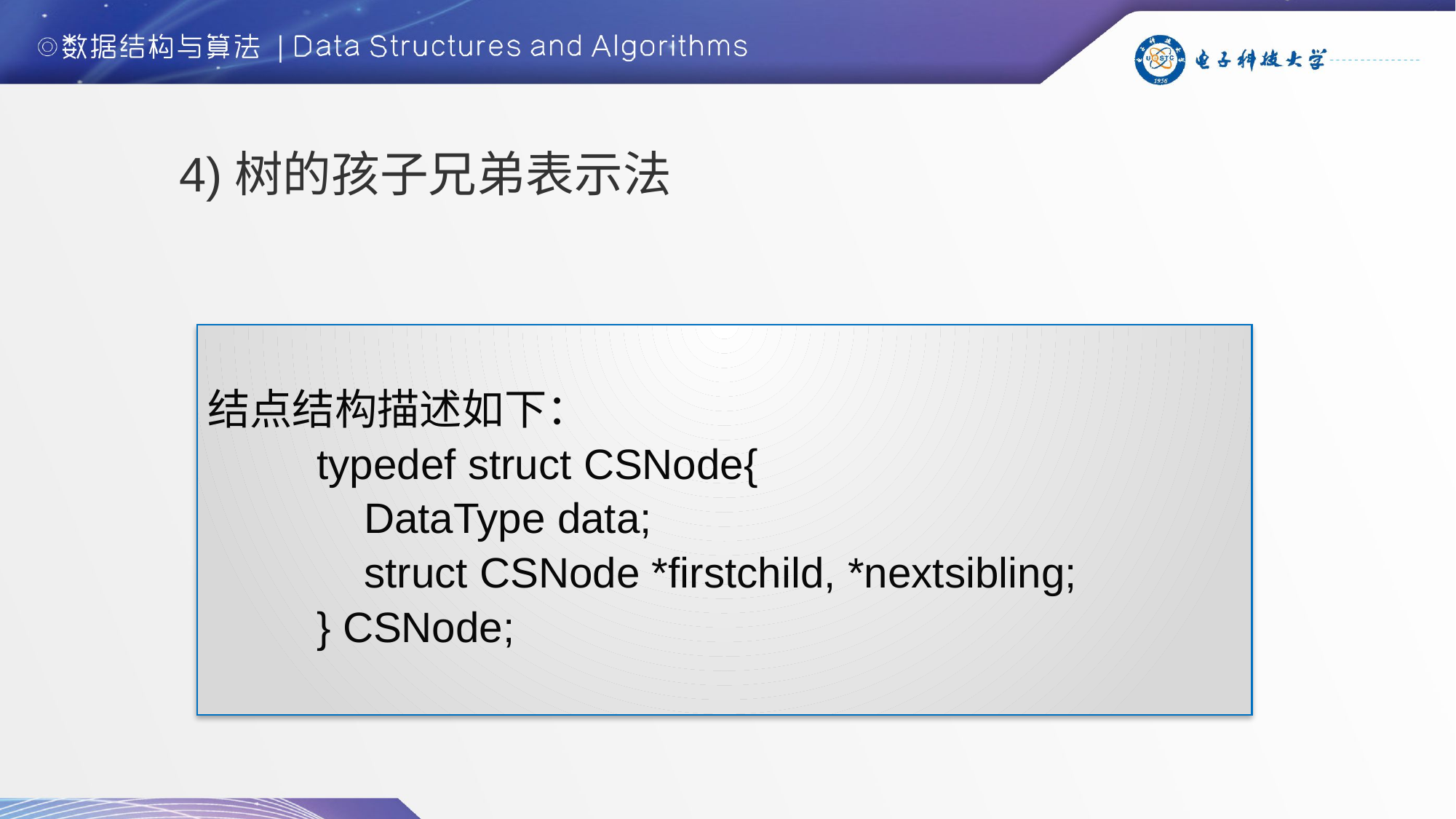

4)树的孩子兄弟表示法

结点结构描述如下：
typedef struct CSNode{
    DataType data;
    struct CSNode *firstchild, *nextsibling;
} CSNode;